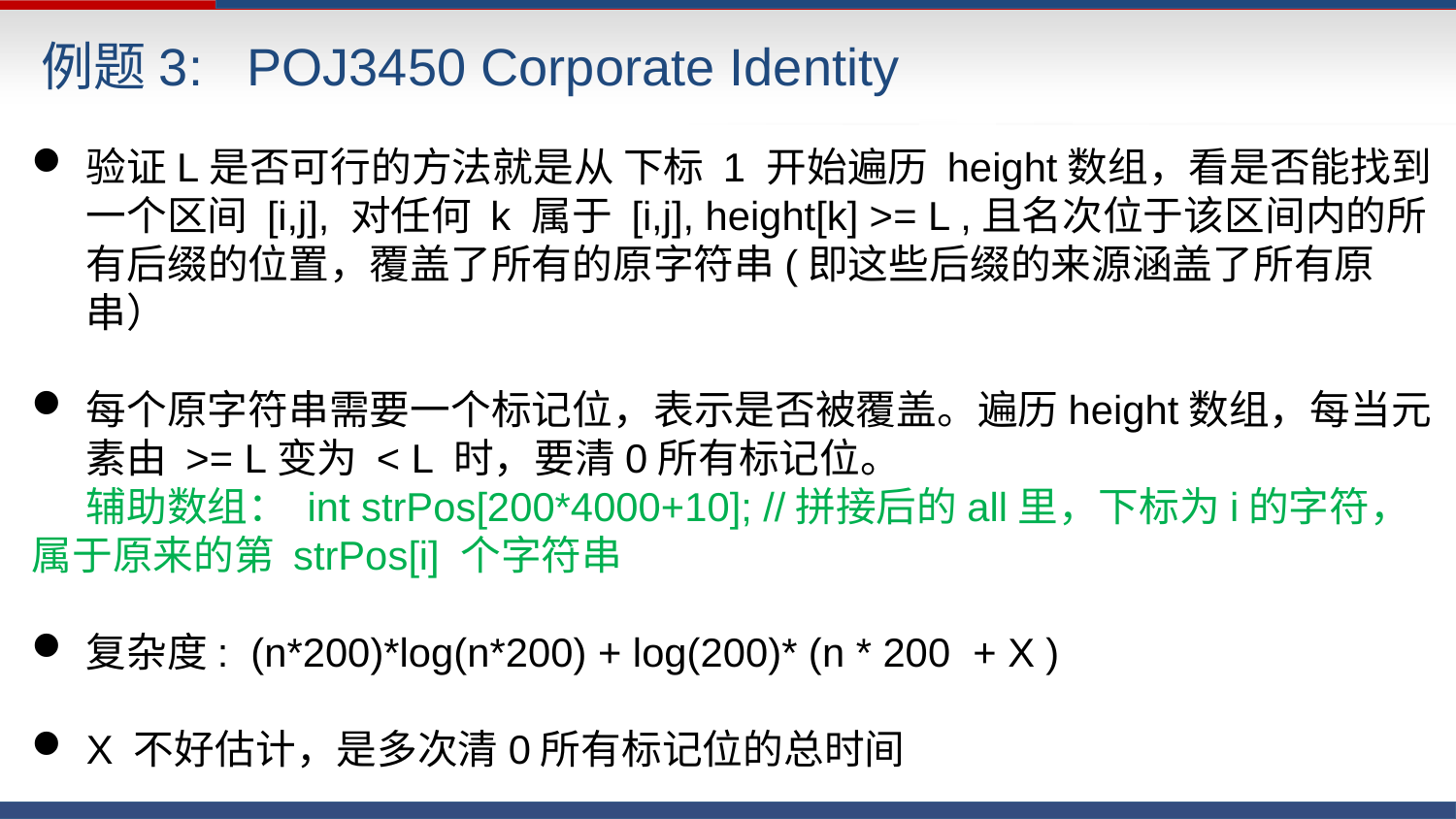

例题3:   POJ3450 Corporate Identity
验证L是否可行的方法就是从 下标 1 开始遍历 height数组，看是否能找到一个区间 [i,j], 对任何 k 属于 [i,j], height[k] >= L ,且名次位于该区间内的所有后缀的位置，覆盖了所有的原字符串(即这些后缀的来源涵盖了所有原串）

每个原字符串需要一个标记位，表示是否被覆盖。遍历height数组，每当元素由 >= L变为 < L 时，要清0所有标记位。
     辅助数组： int strPos[200*4000+10]; //拼接后的all里，下标为i的字符，属于原来的第 strPos[i] 个字符串

复杂度:  (n*200)*log(n*200) + log(200)* (n * 200  + X )

X 不好估计，是多次清0所有标记位的总时间